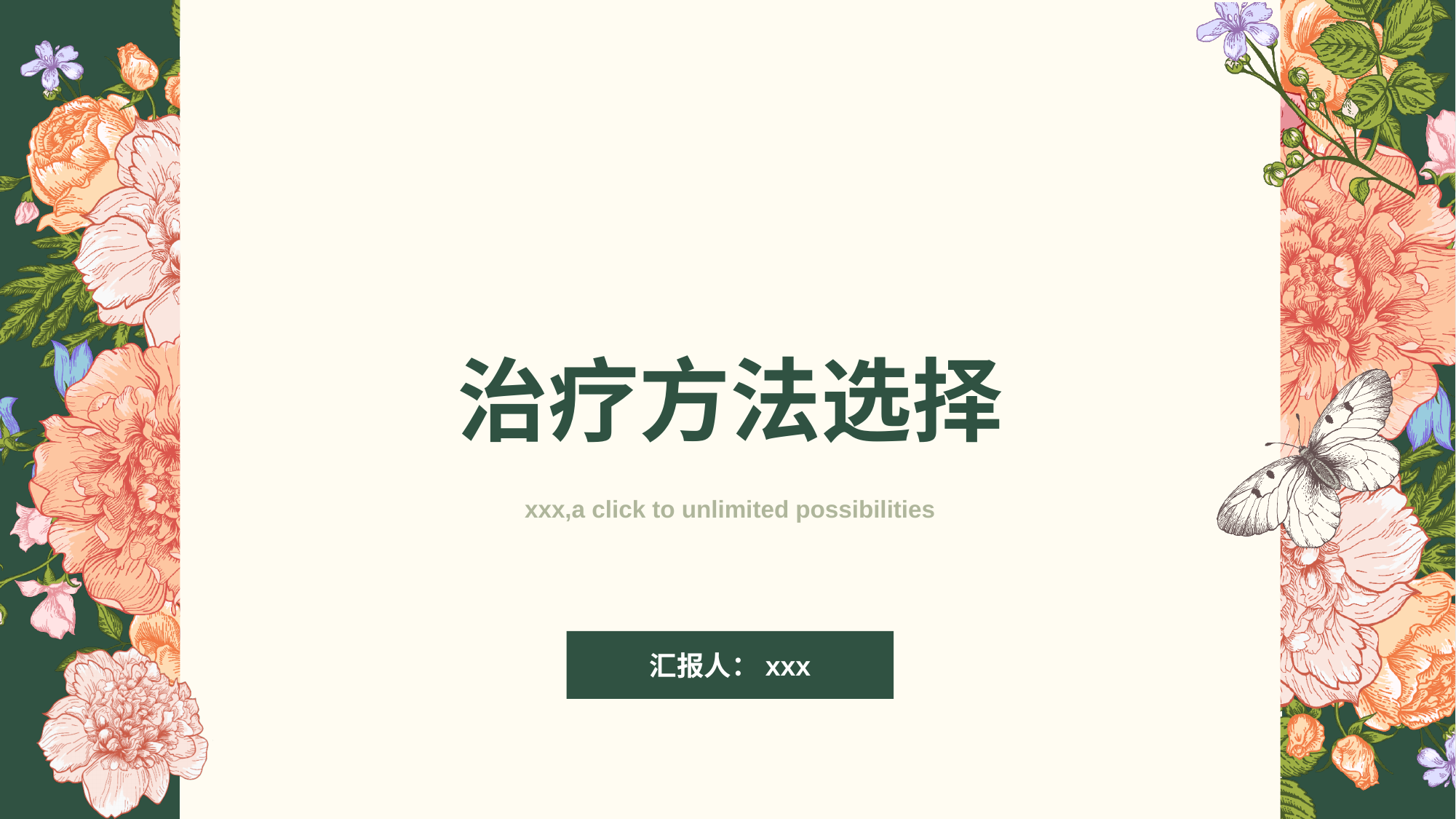

治疗方法选择
xxx,a click to unlimited possibilities
汇报人：xxx